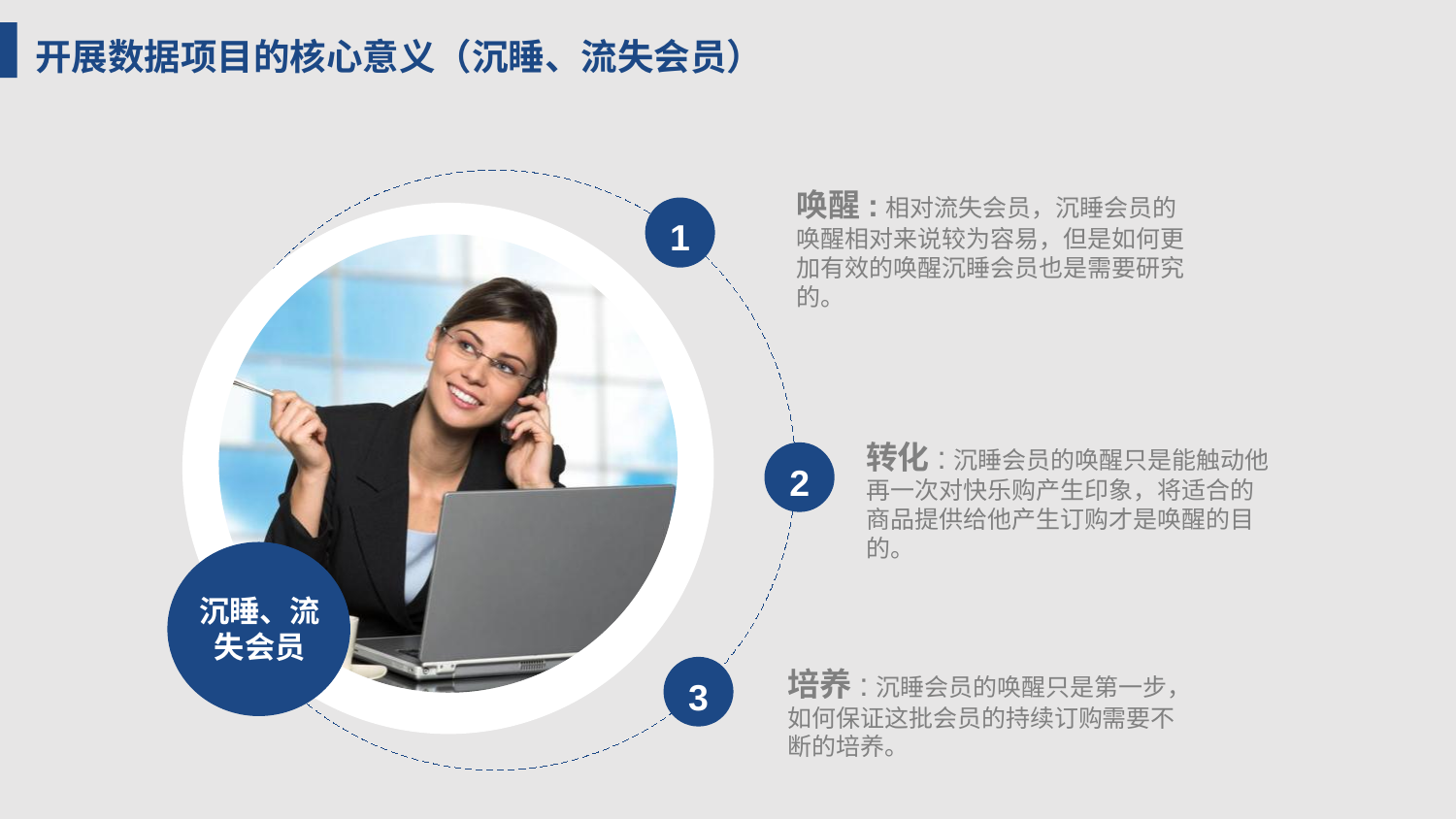

开展数据项目的核心意义（沉睡、流失会员）

唤醒:相对流失会员，沉睡会员的唤醒相对来说较为容易，但是如何更加有效的唤醒沉睡会员也是需要研究的。
1

转化:沉睡会员的唤醒只是能触动他再一次对快乐购产生印象，将适合的商品提供给他产生订购才是唤醒的目的。
2

沉睡、流失会员
3
培养:沉睡会员的唤醒只是第一步，如何保证这批会员的持续订购需要不断的培养。